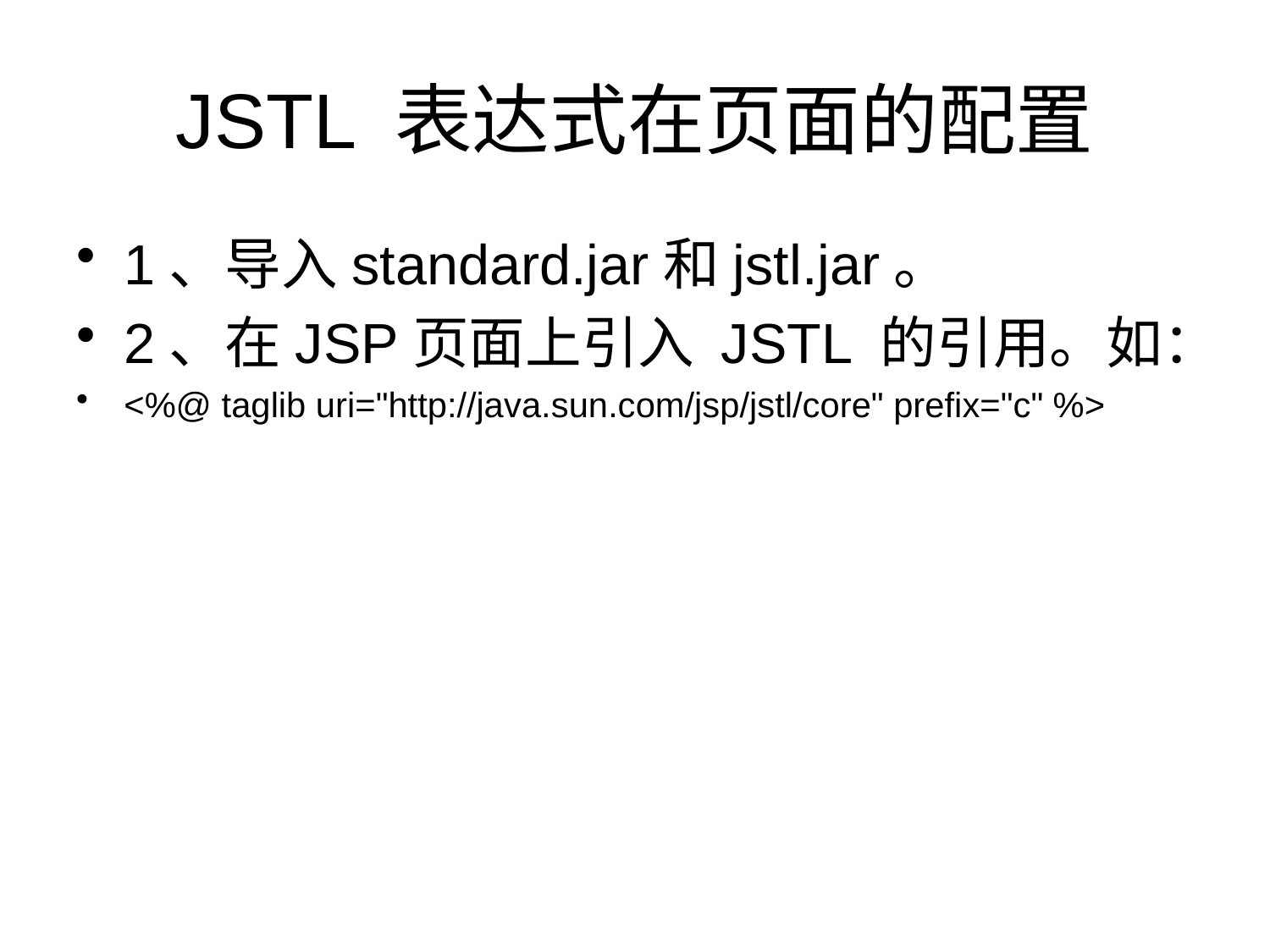

# JSTL 表达式在页面的配置
1、导入standard.jar和jstl.jar。
2、在JSP页面上引入 JSTL 的引用。如：
<%@ taglib uri="http://java.sun.com/jsp/jstl/core" prefix="c" %>